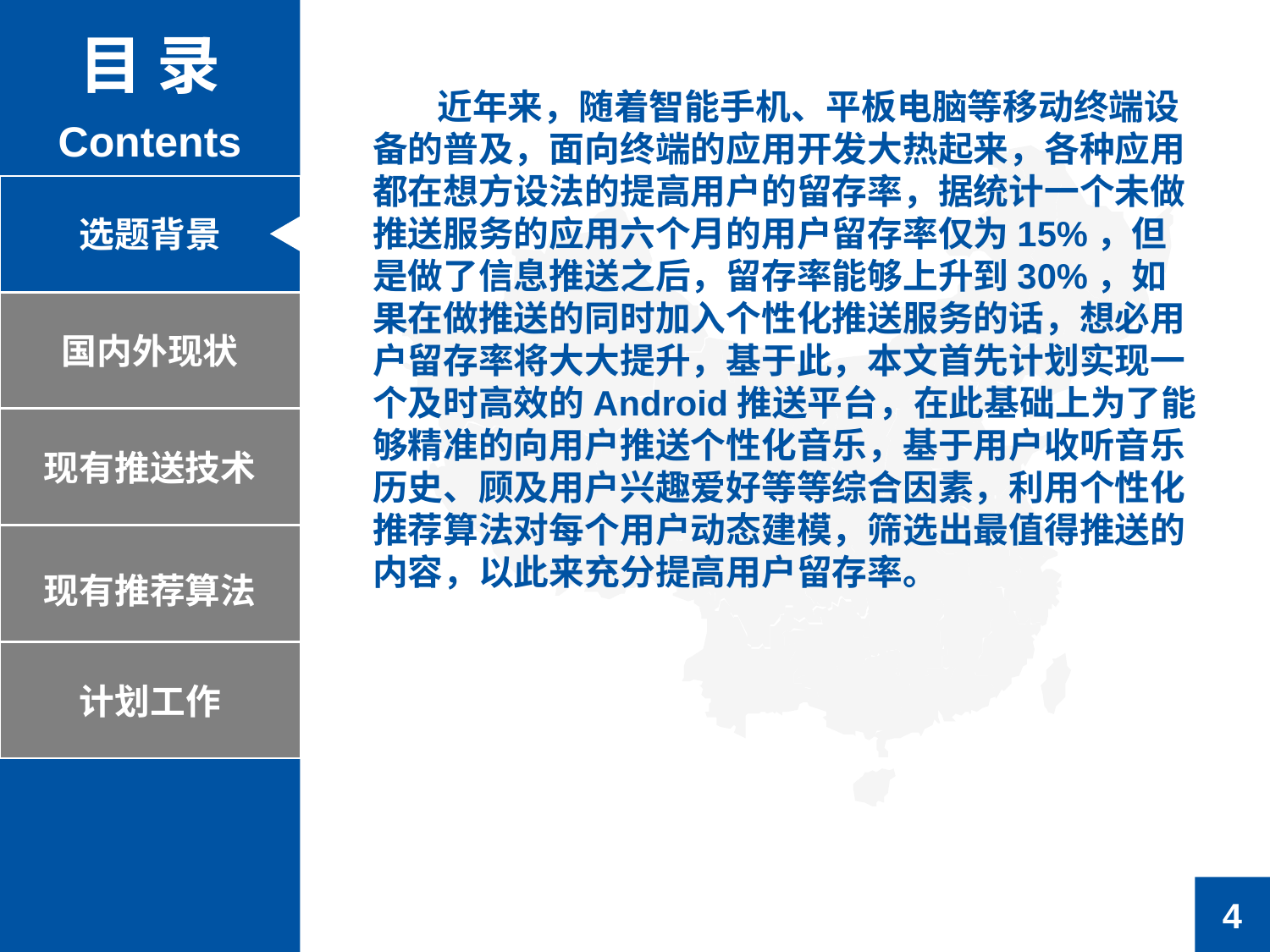

目 录
Contents
       近年来，随着智能手机、平板电脑等移动终端设备的普及，面向终端的应用开发大热起来，各种应用都在想方设法的提高用户的留存率，据统计一个未做推送服务的应用六个月的用户留存率仅为15%，但是做了信息推送之后，留存率能够上升到30%，如果在做推送的同时加入个性化推送服务的话，想必用户留存率将大大提升，基于此，本文首先计划实现一个及时高效的Android推送平台，在此基础上为了能够精准的向用户推送个性化音乐，基于用户收听音乐历史、顾及用户兴趣爱好等等综合因素，利用个性化推荐算法对每个用户动态建模，筛选出最值得推送的内容，以此来充分提高用户留存率。
选题背景

国内外现状
现有推送技术

现有推荐算法

计划工作
4